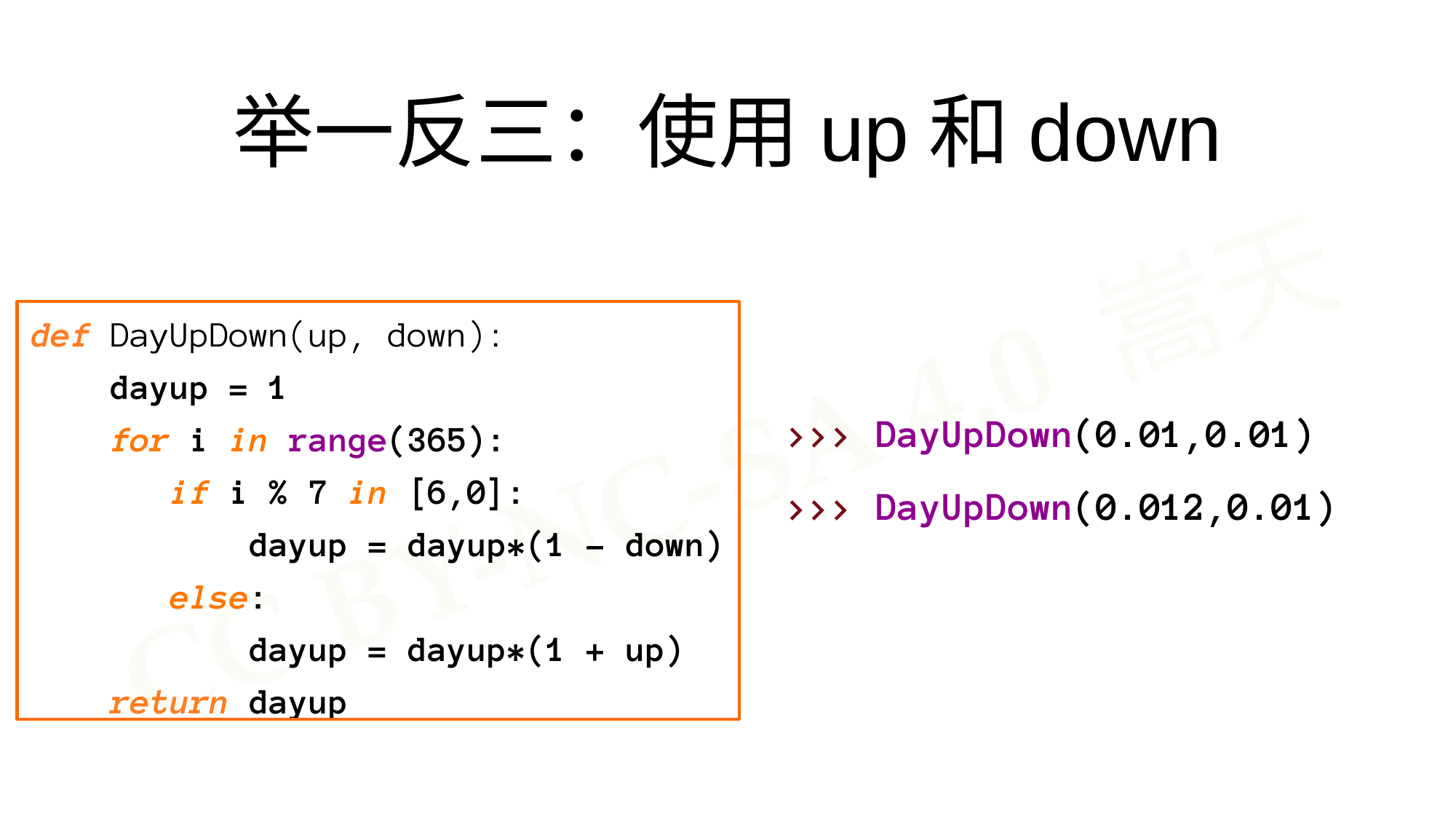

举一反三：使用up和down
def DayUpDown(up, down):
    dayup = 1
    for i in range(365):
       if i % 7 in [6,0]:
           dayup = dayup*(1 - down)
       else:
           dayup = dayup*(1 + up)
    return dayup

>>> DayUpDown(0.01,0.01)
>>> DayUpDown(0.012,0.01)